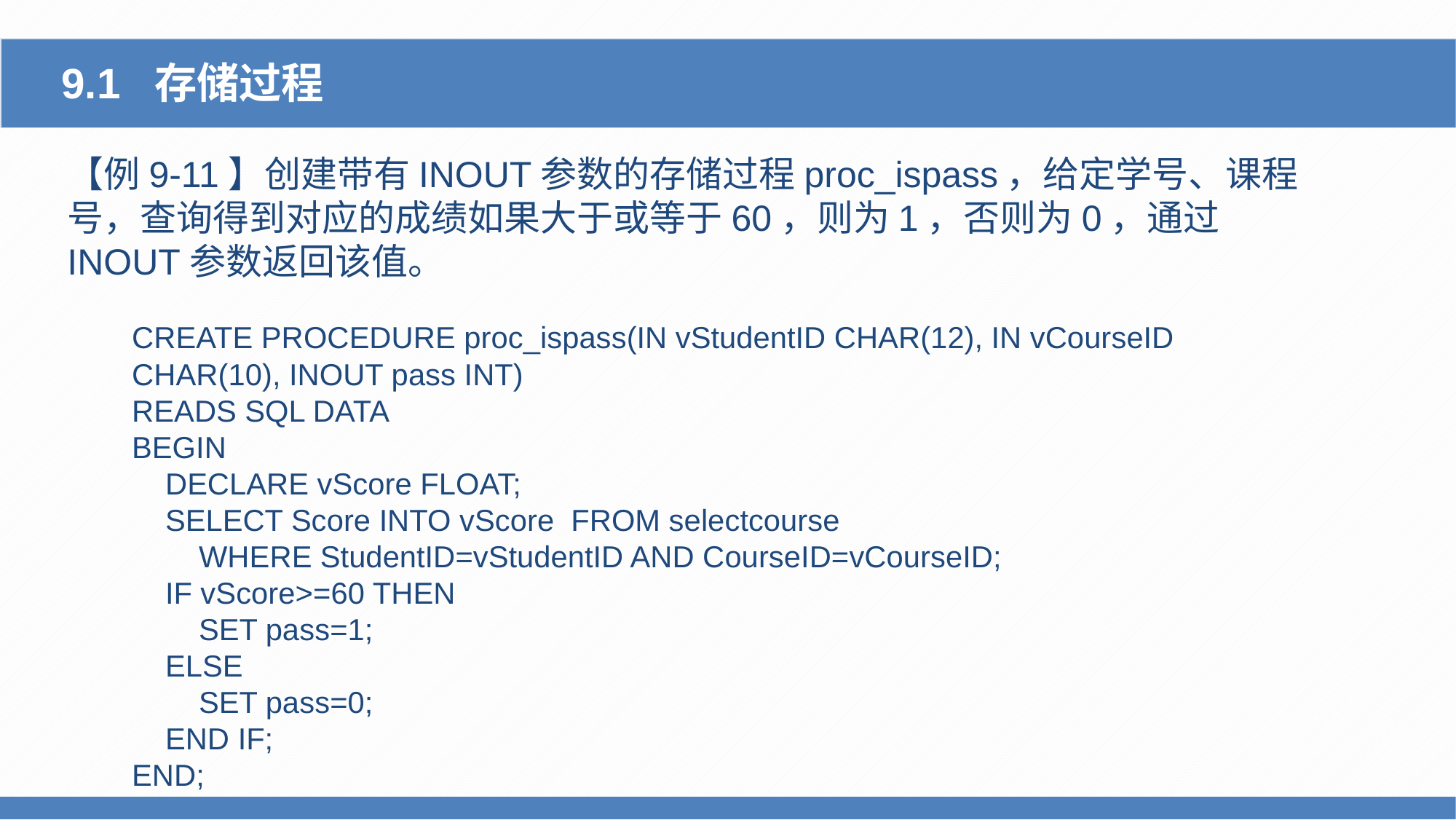

9.1  存储过程
【例9-11】创建带有INOUT参数的存储过程proc_ispass，给定学号、课程号，查询得到对应的成绩如果大于或等于60，则为1，否则为0，通过INOUT参数返回该值。

CREATE PROCEDURE proc_ispass(IN vStudentID CHAR(12), IN vCourseID CHAR(10), INOUT pass INT)
READS SQL DATA
BEGIN
    DECLARE vScore FLOAT;
    SELECT Score INTO vScore  FROM selectcourse
        WHERE StudentID=vStudentID AND CourseID=vCourseID;
    IF vScore>=60 THEN
        SET pass=1;
    ELSE
        SET pass=0;
    END IF;
END;